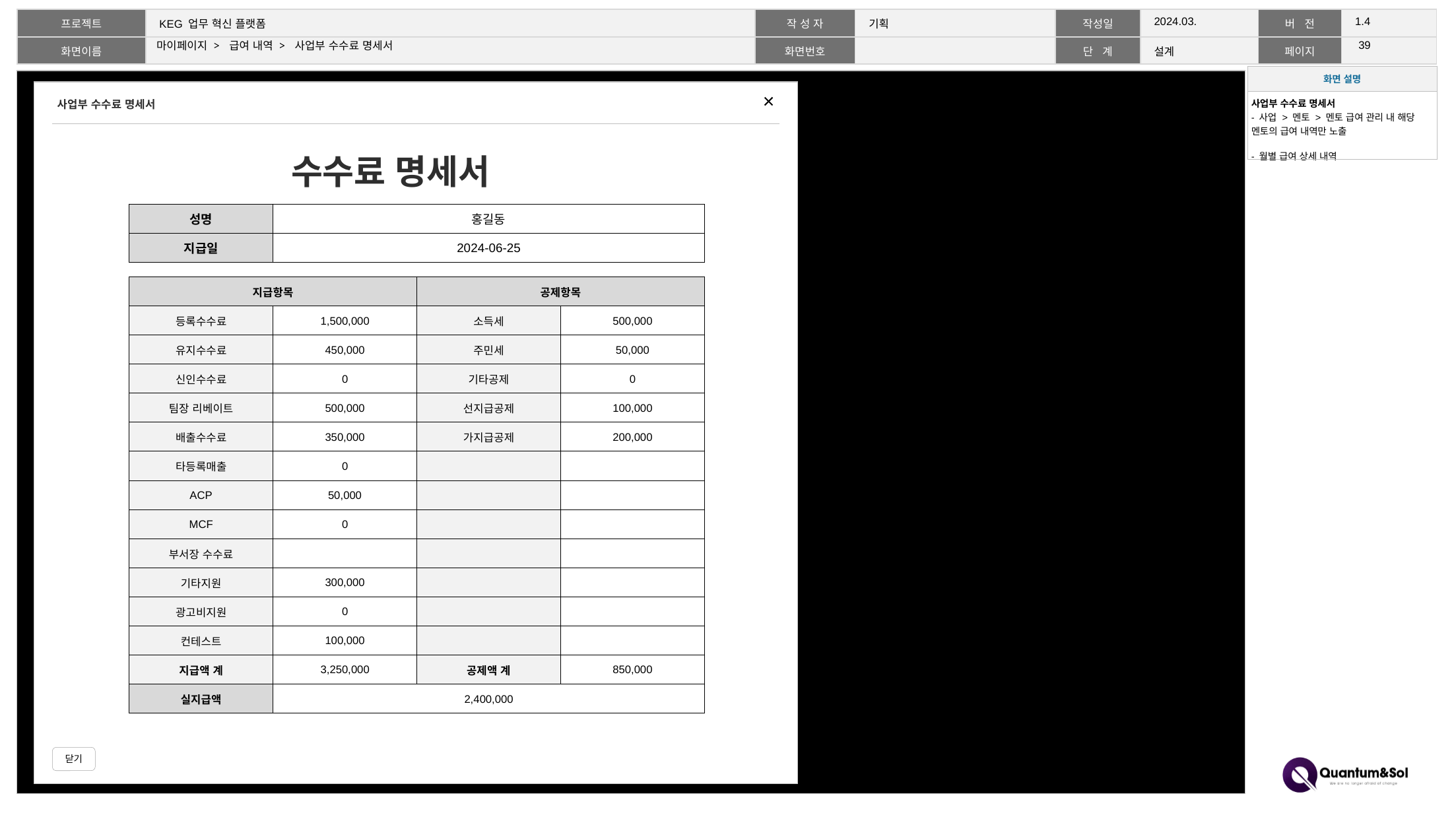

39

# 마이페이지 > 급여 내역 > 사업부 수수료 명세서
| 화면 설명 |
| --- |
| 사업부 수수료 명세서 - 사업 > 멘토 > 멘토 급여 관리 내 해당 멘토의 급여 내역만 노출 - 월별 급여 상세 내역 |
사업부 수수료 명세서
수수료 명세서
| 성명 | 홍길동 |  |  |
| --- | --- | --- | --- |
| 지급일 | 2024-06-25 |  |  |
|  |  |  |  |
| 지급항목 |  | 공제항목 |  |
| 등록수수료 | 1,500,000 | 소득세 | 500,000 |
| 유지수수료 | 450,000 | 주민세 | 50,000 |
| 신인수수료 | 0 | 기타공제 | 0 |
| 팀장 리베이트 | 500,000 | 선지급공제 | 100,000 |
| 배출수수료 | 350,000 | 가지급공제 | 200,000 |
| 타등록매출 | 0 |  |  |
| ACP | 50,000 |  |  |
| MCF | 0 |  |  |
| 부서장 수수료 |  |  |  |
| 기타지원 | 300,000 |  |  |
| 광고비지원 | 0 |  |  |
| 컨테스트 | 100,000 |  |  |
| 지급액 계 | 3,250,000 | 공제액 계 | 850,000 |
| 실지급액 | 2,400,000 |  |  |
닫기